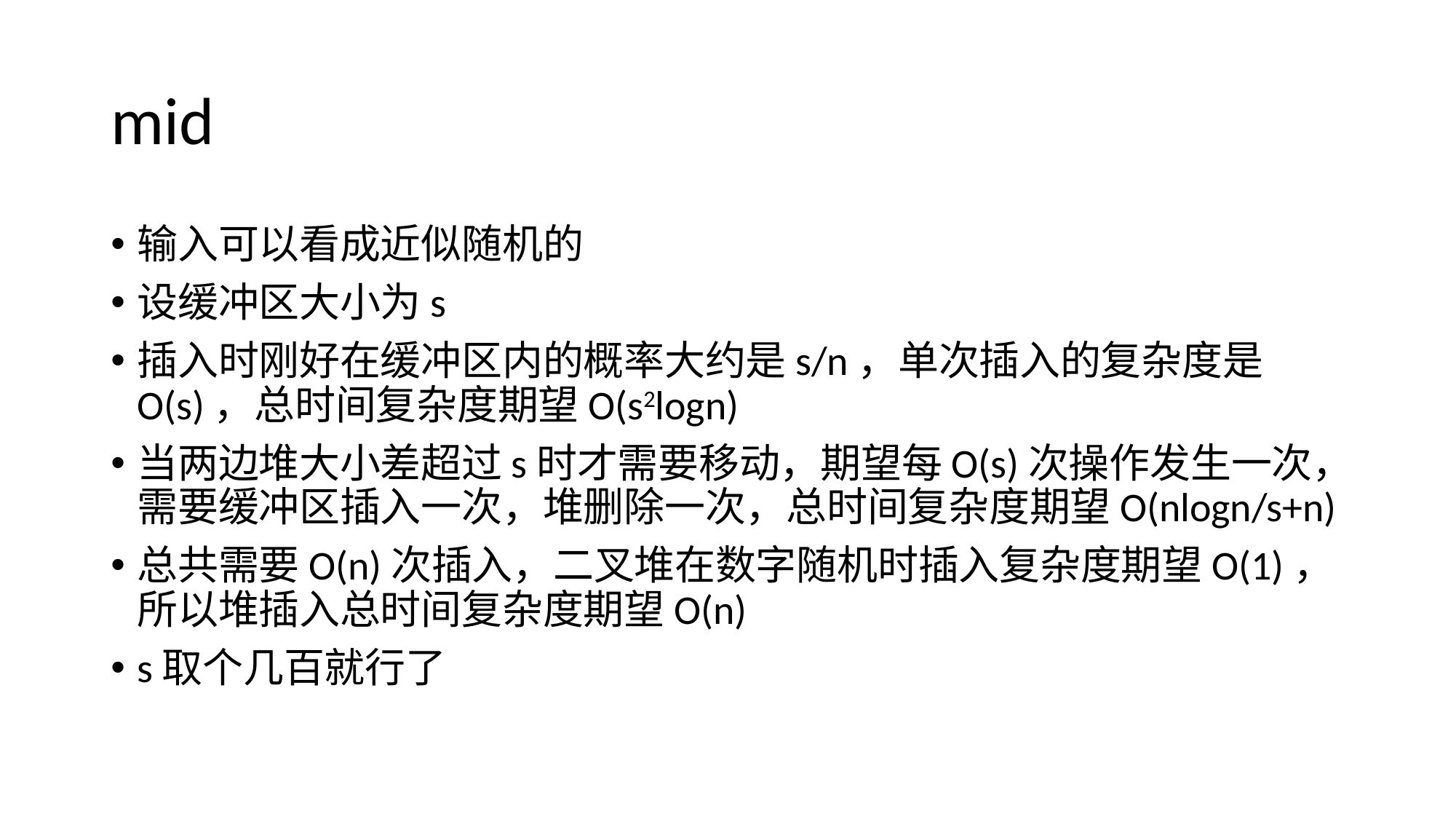

# mid
输入可以看成近似随机的
设缓冲区大小为s
插入时刚好在缓冲区内的概率大约是s/n，单次插入的复杂度是O(s)，总时间复杂度期望O(s2logn)
当两边堆大小差超过s时才需要移动，期望每O(s)次操作发生一次，需要缓冲区插入一次，堆删除一次，总时间复杂度期望O(nlogn/s+n)
总共需要O(n)次插入，二叉堆在数字随机时插入复杂度期望O(1)，所以堆插入总时间复杂度期望O(n)
s取个几百就行了